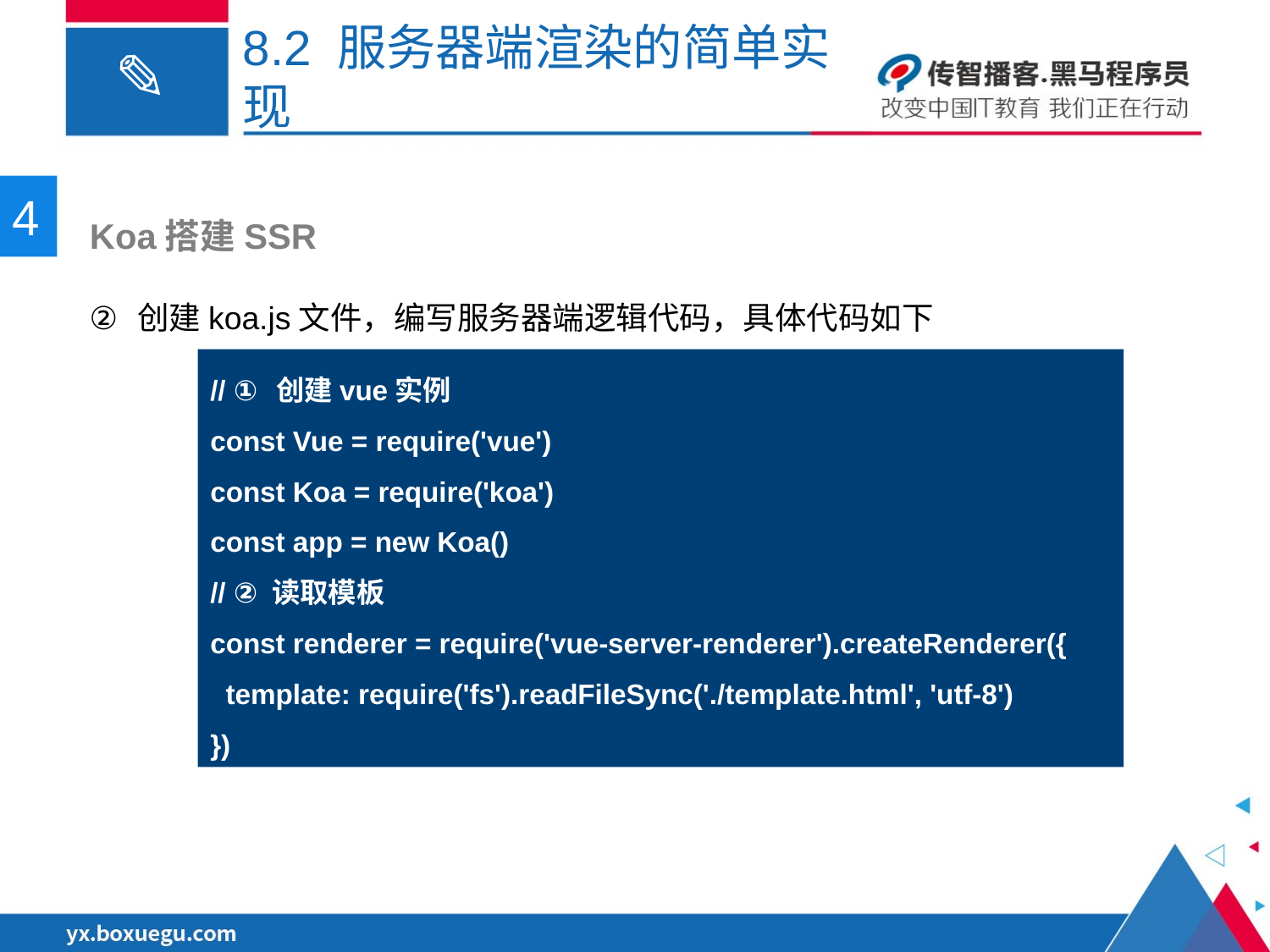

# 8.2 服务器端渲染的简单实现

4
  Koa搭建SSR
创建koa.js文件，编写服务器端逻辑代码，具体代码如下
// ① 创建vue实例
const Vue = require('vue')
const Koa = require('koa')
const app = new Koa()
// ② 读取模板
const renderer = require('vue-server-renderer').createRenderer({
  template: require('fs').readFileSync('./template.html', 'utf-8')
})